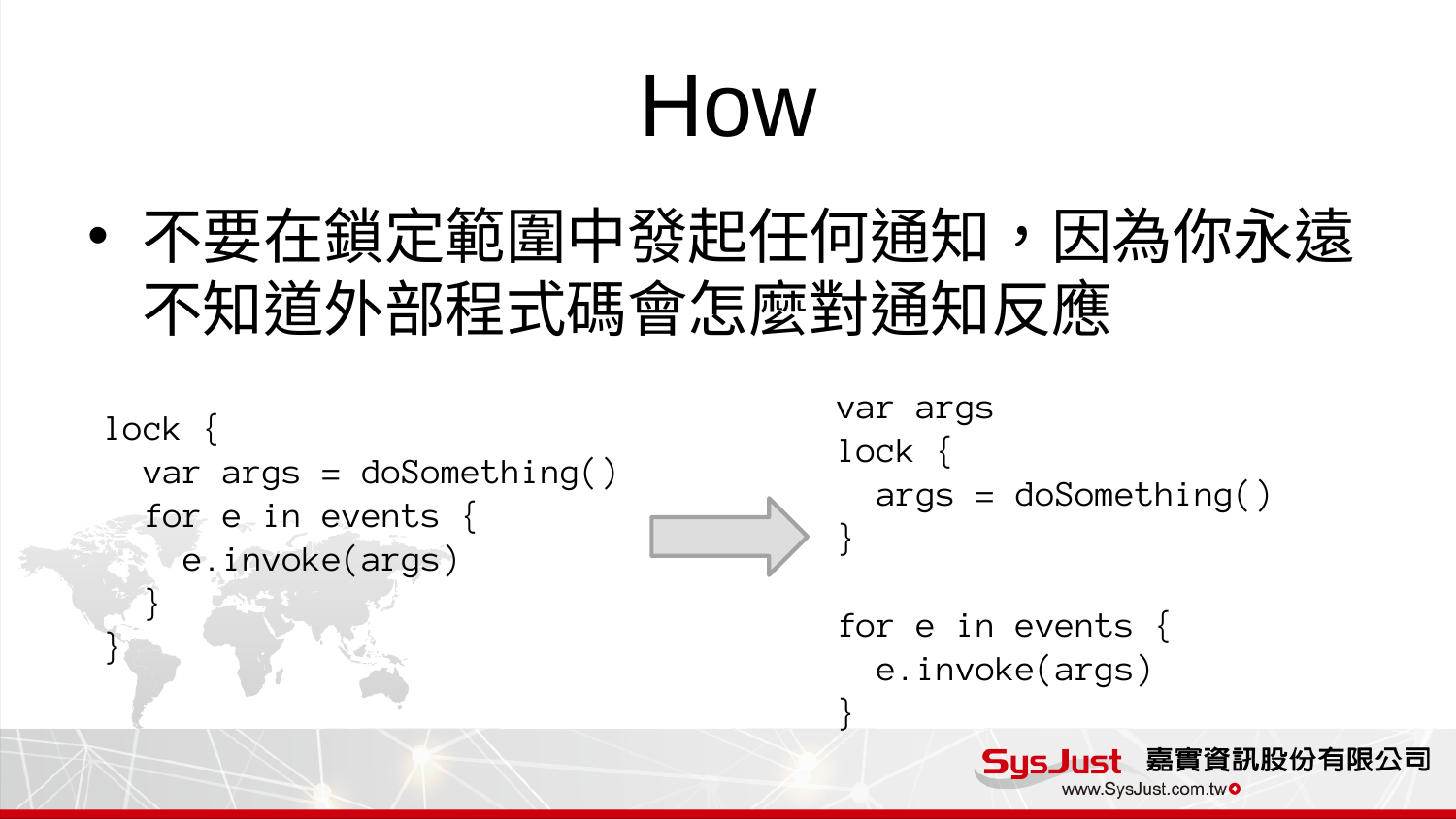

# How
不要在鎖定範圍中發起任何通知，因為你永遠不知道外部程式碼會怎麼對通知反應
var args
lock {
  args = doSomething()
}

for e in events {
  e.invoke(args)
}
lock {
  var args = doSomething()
  for e in events {
    e.invoke(args)
  }
}